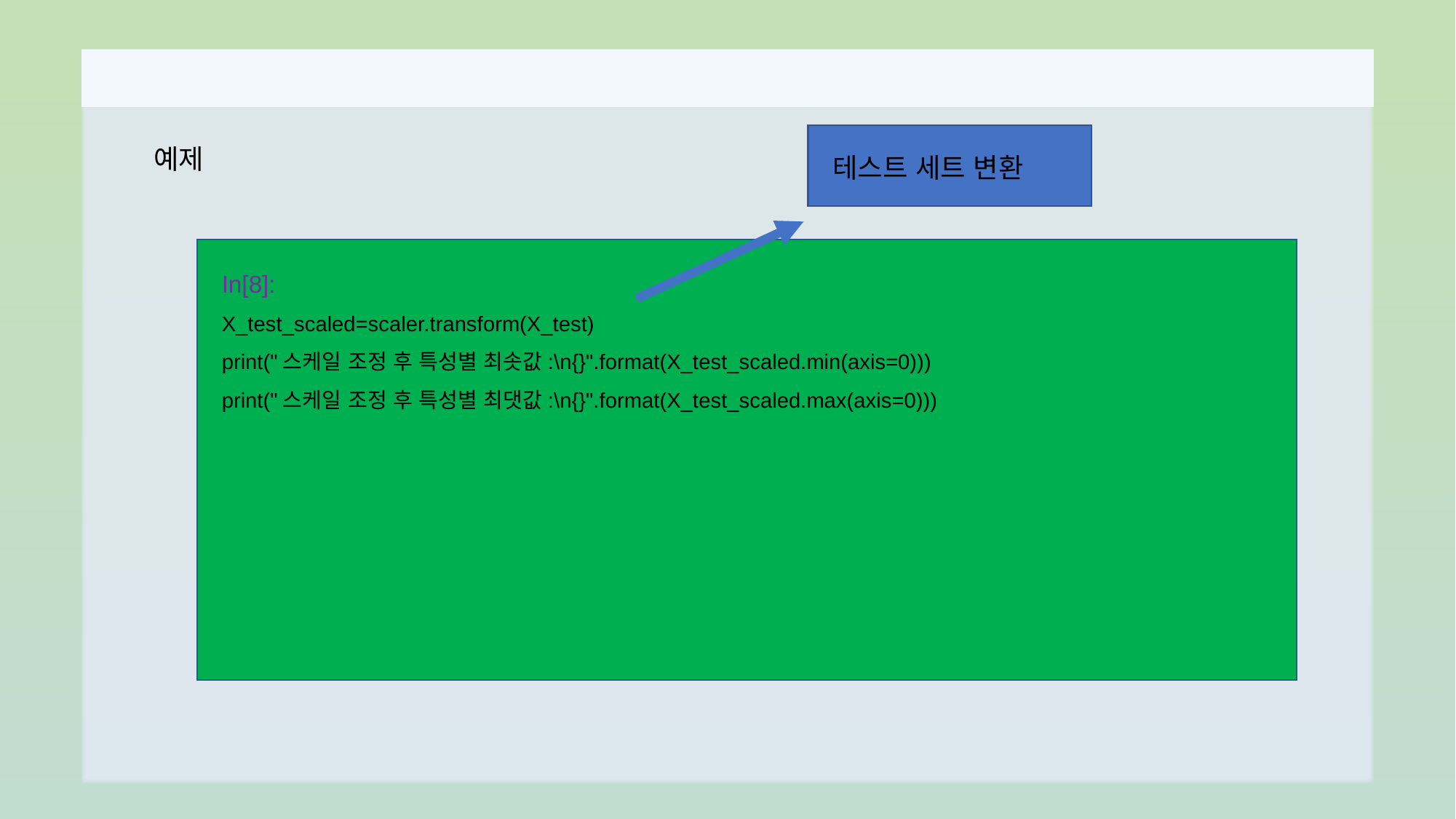

예제

테스트 세트 변환

In[8]:
X_test_scaled=scaler.transform(X_test)
print("스케일 조정 후 특성별 최솟값:\n{}".format(X_test_scaled.min(axis=0)))
print("스케일 조정 후 특성별 최댓값:\n{}".format(X_test_scaled.max(axis=0)))